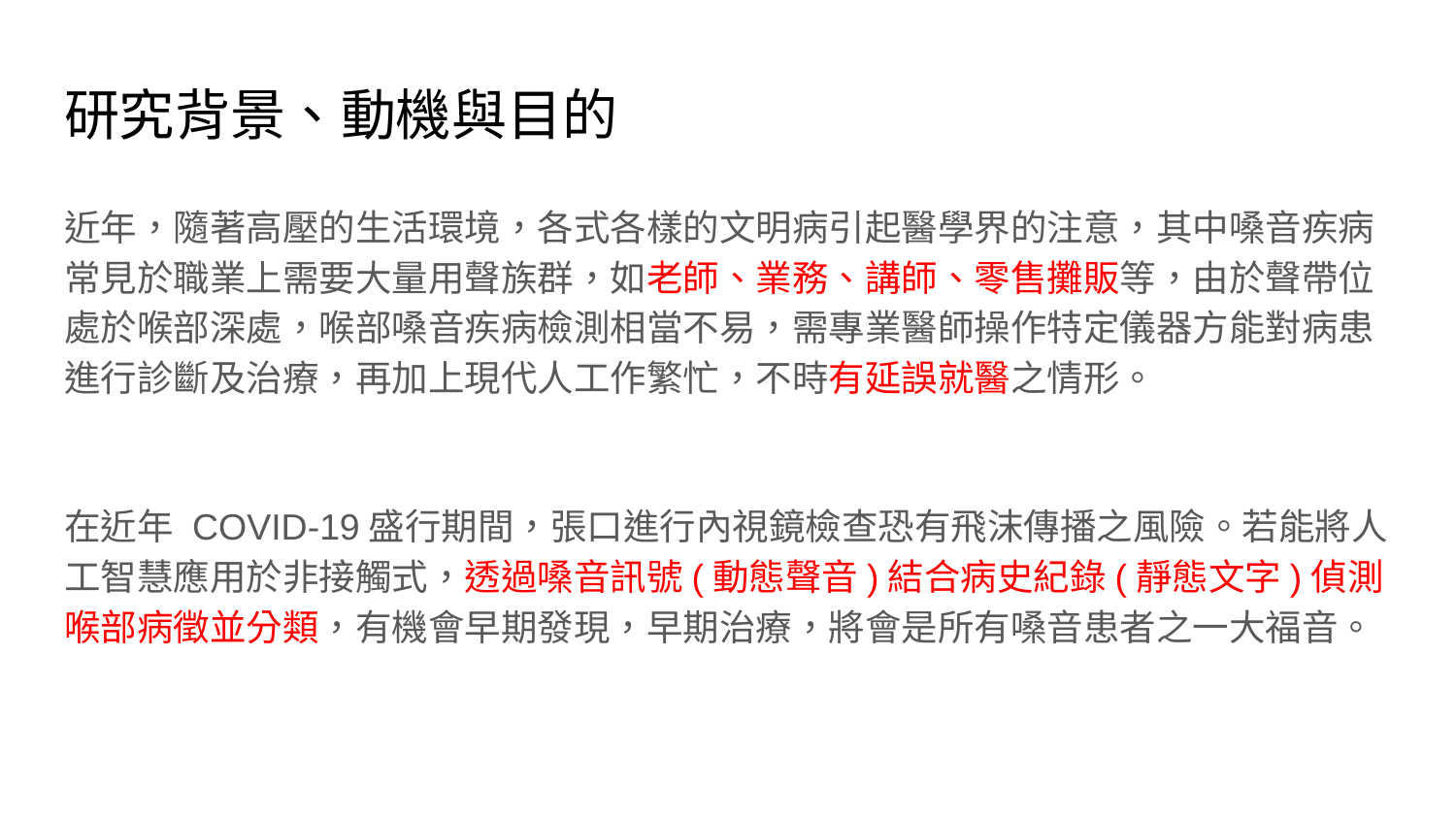

# 研究背景、動機與目的
近年，隨著高壓的生活環境，各式各樣的文明病引起醫學界的注意，其中嗓音疾病常見於職業上需要大量用聲族群，如老師、業務、講師、零售攤販等，由於聲帶位處於喉部深處，喉部嗓音疾病檢測相當不易，需專業醫師操作特定儀器方能對病患進行診斷及治療，再加上現代人工作繁忙，不時有延誤就醫之情形。

在近年 COVID-19盛行期間，張口進行內視鏡檢查恐有飛沫傳播之風險。若能將人工智慧應用於非接觸式，透過嗓音訊號(動態聲音)結合病史紀錄(靜態文字)偵測喉部病徵並分類，有機會早期發現，早期治療，將會是所有嗓音患者之一大福音。